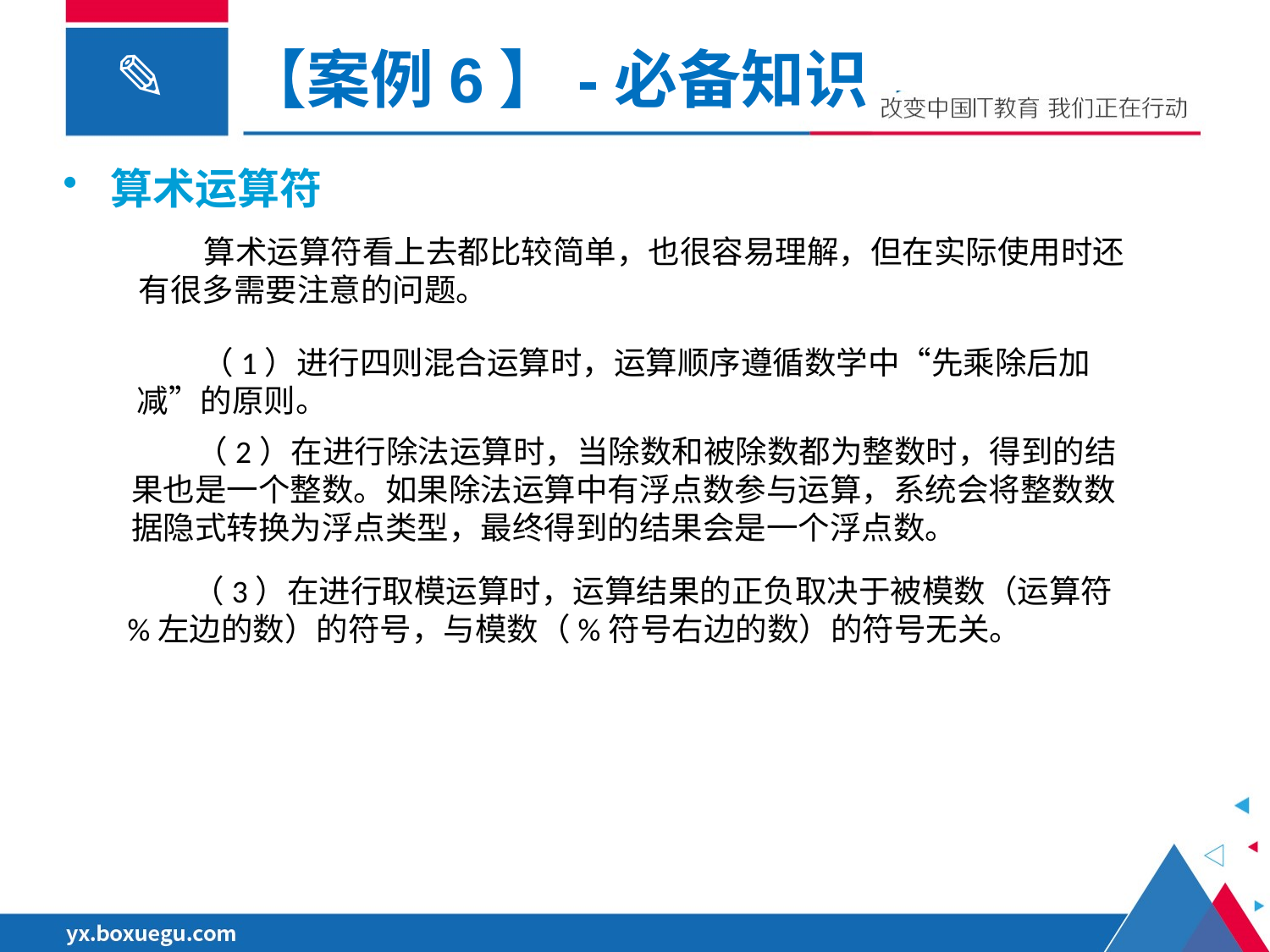

【案例6】-必备知识
算术运算符
算术运算符看上去都比较简单，也很容易理解，但在实际使用时还有很多需要注意的问题。
（1）进行四则混合运算时，运算顺序遵循数学中“先乘除后加减”的原则。
（2）在进行除法运算时，当除数和被除数都为整数时，得到的结果也是一个整数。如果除法运算中有浮点数参与运算，系统会将整数数据隐式转换为浮点类型，最终得到的结果会是一个浮点数。
（3）在进行取模运算时，运算结果的正负取决于被模数（运算符%左边的数）的符号，与模数（%符号右边的数）的符号无关。